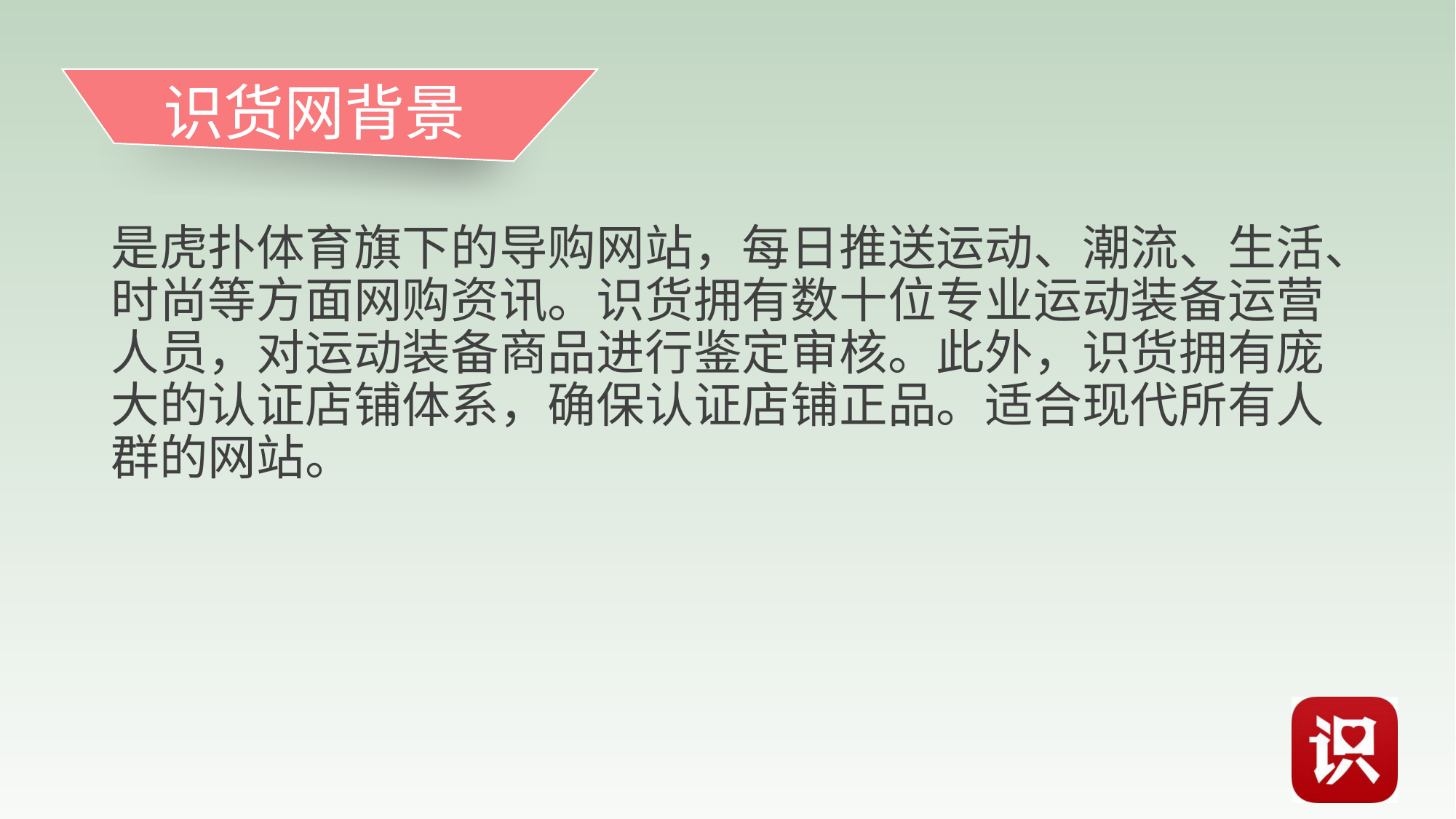

# 识货网背景
是虎扑体育旗下的导购网站，每日推送运动、潮流、生活、时尚等方面网购资讯。识货拥有数十位专业运动装备运营人员，对运动装备商品进行鉴定审核。此外，识货拥有庞大的认证店铺体系，确保认证店铺正品。适合现代所有人群的网站。